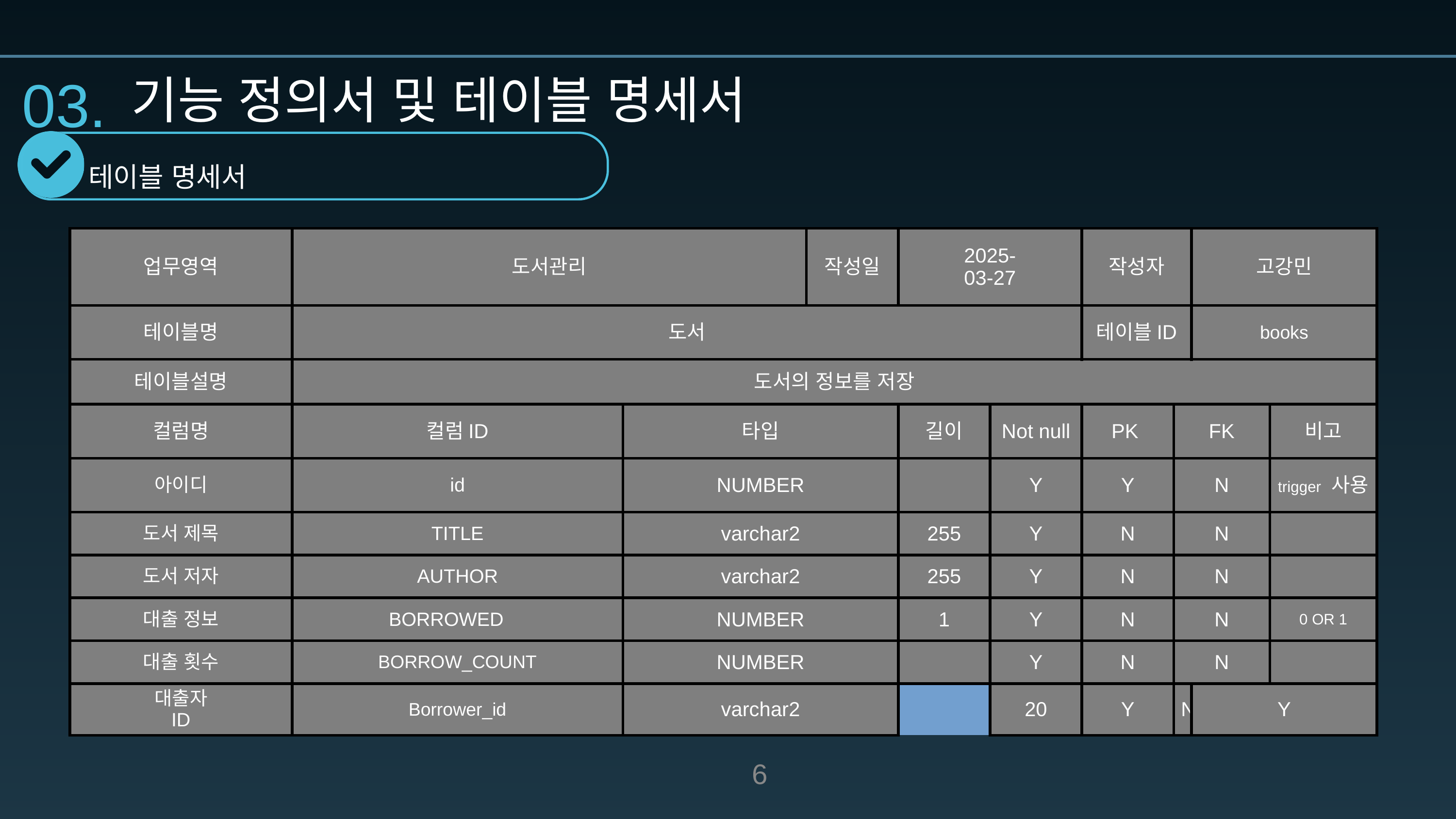

03.
기능 정의서 및 테이블 명세서

테이블 명세서
| 업무영역 | 도서관리 |  |  | 작성일 | 2025- 03-27 |  | 작성자 |  | 고강민 |  |
| --- | --- | --- | --- | --- | --- | --- | --- | --- | --- | --- |
| 테이블명 | 도서 |  |  |  |  |  | 테이블ID |  | books |  |
| 테이블설명 | 도서의 정보를 저장 |  |  |  |  |  |  |  |  |  |
| 컬럼명 | 컬럼ID | 타입 |  |  | 길이 | Not null | PK | FK |  | 비고 |
| 아이디 | id | NUMBER |  |  |  | Y | Y | N |  | trigger 사용 |
| 도서 제목 | TITLE | varchar2 |  |  | 255 | Y | N | N |  |  |
| 도서 저자 | AUTHOR | varchar2 |  |  | 255 | Y | N | N |  |  |
| 대출 정보 | BORROWED | NUMBER |  |  | 1 | Y | N | N |  | 0 OR 1 |
| 대출 횟수 | BORROW\_COUNT | NUMBER |  |  |  | Y | N | N |  |  |
| 대출자 ID | Borrower\_id | varchar2 |  |  | 20 | Y | N | Y |  |  |
6